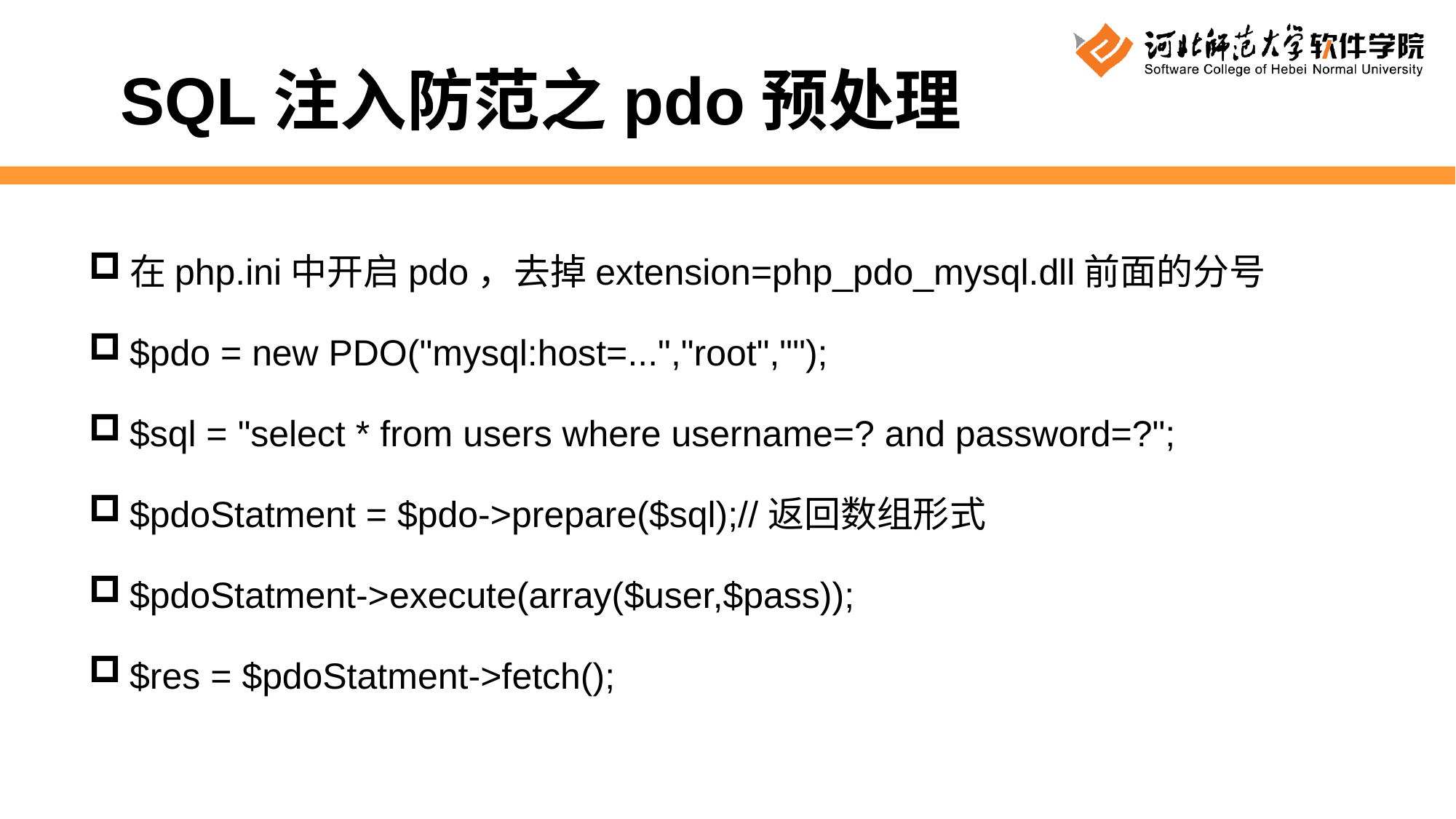

SQL注入防范之pdo预处理
在php.ini中开启pdo，去掉extension=php_pdo_mysql.dll前面的分号
$pdo = new PDO("mysql:host=...","root","");
$sql = "select * from users where username=? and password=?";
$pdoStatment = $pdo->prepare($sql);//返回数组形式
$pdoStatment->execute(array($user,$pass));
$res = $pdoStatment->fetch();